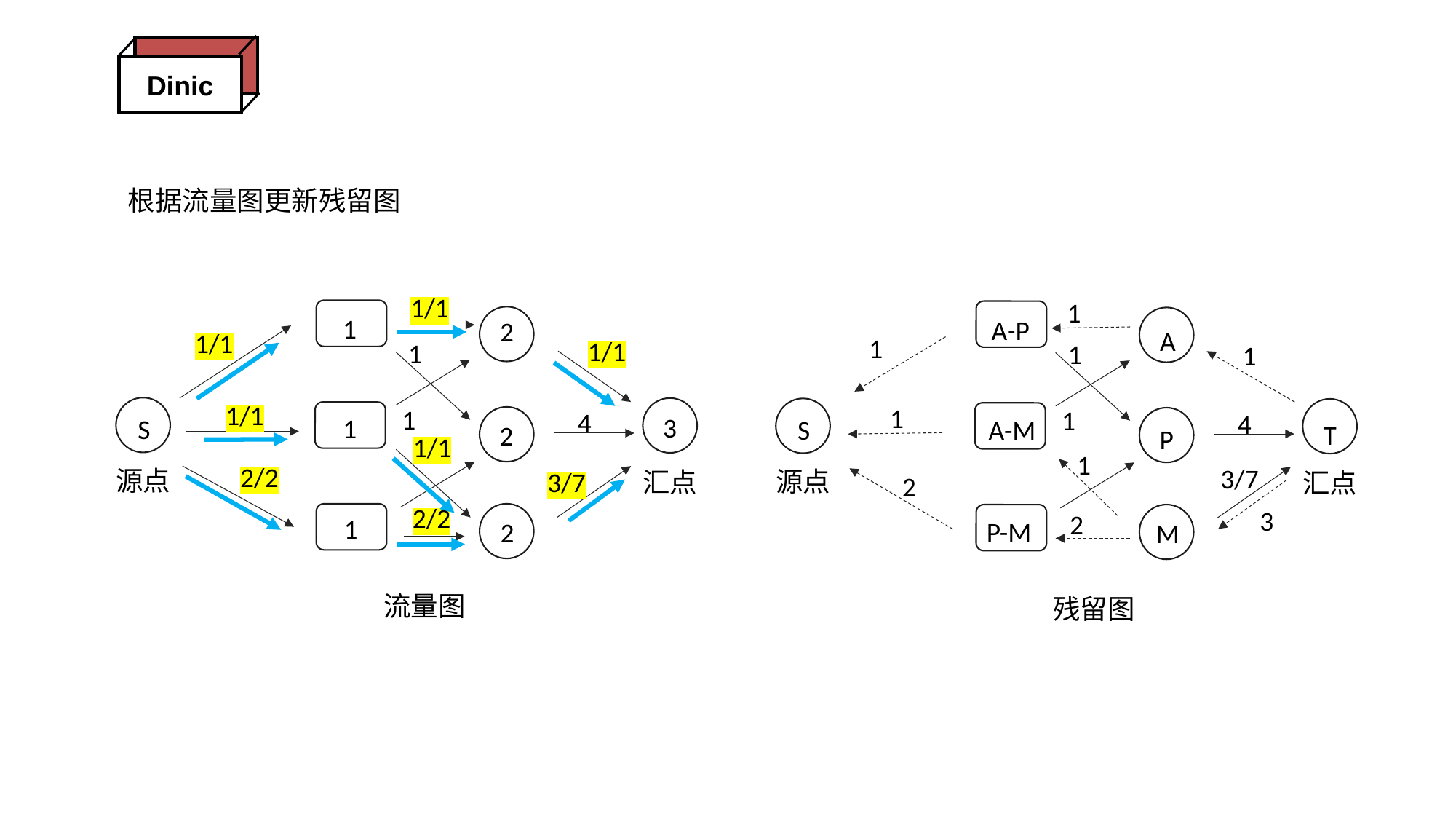

Dinic
根据流量图更新残留图
1/1

1

2
1/1
1/1
1
1/1
1

4

3
1
S

2
1/1
2/2
源点
汇点
3/7
2/2

1
2
1

A-P

A
1
1
1
1
1

4

S
A-M

T
P
1
3/7
源点
汇点
2
2

P-M
M
3
流量图
残留图